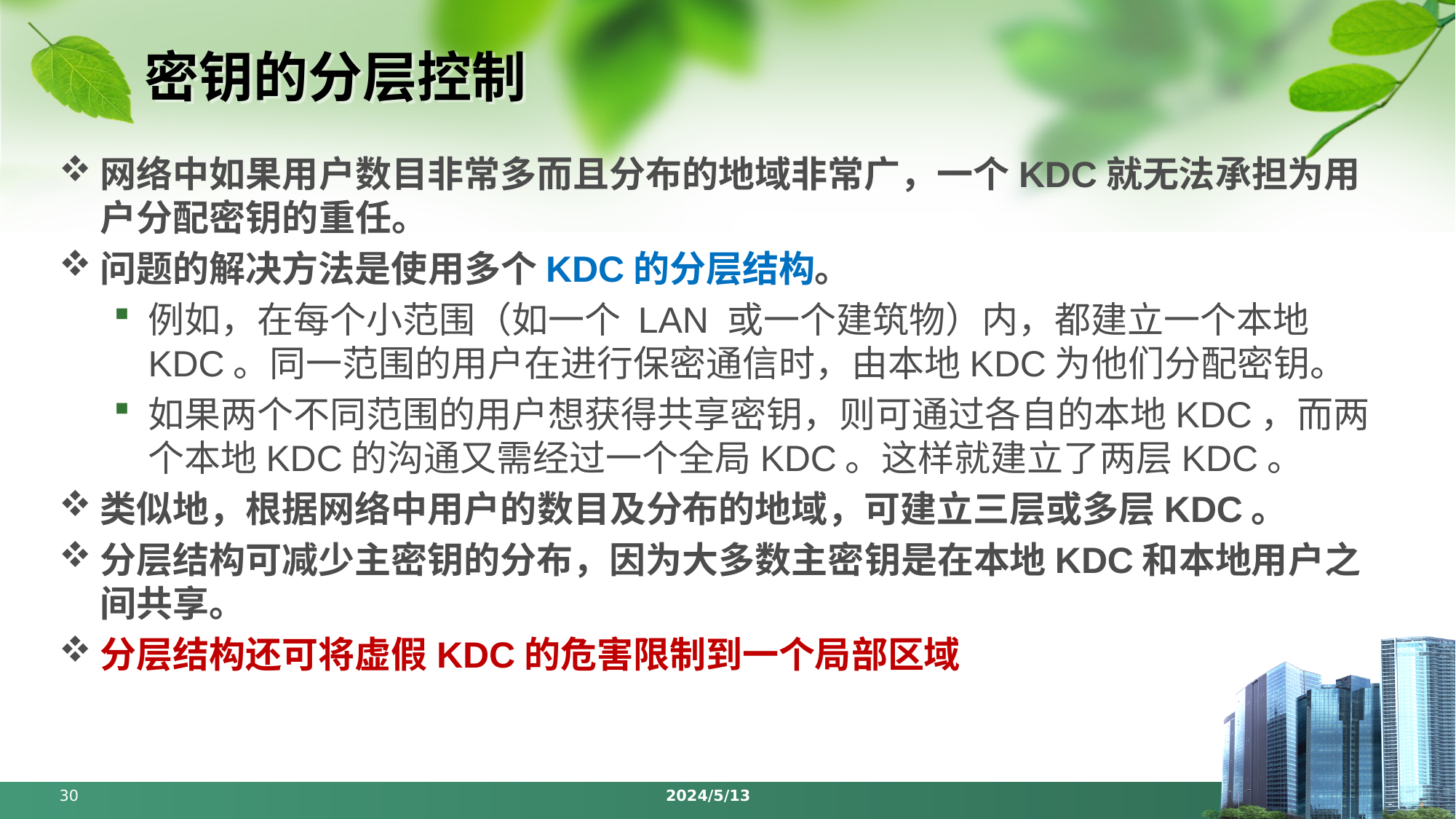

# 密钥的分层控制
网络中如果用户数目非常多而且分布的地域非常广，一个KDC就无法承担为用户分配密钥的重任。
问题的解决方法是使用多个KDC的分层结构。
例如，在每个小范围（如一个 LAN 或一个建筑物）内，都建立一个本地KDC。同一范围的用户在进行保密通信时，由本地KDC为他们分配密钥。
如果两个不同范围的用户想获得共享密钥，则可通过各自的本地KDC，而两个本地KDC的沟通又需经过一个全局KDC。这样就建立了两层KDC。
类似地，根据网络中用户的数目及分布的地域，可建立三层或多层KDC。
分层结构可减少主密钥的分布，因为大多数主密钥是在本地KDC和本地用户之间共享。
分层结构还可将虚假KDC的危害限制到一个局部区域
30
2024/5/13